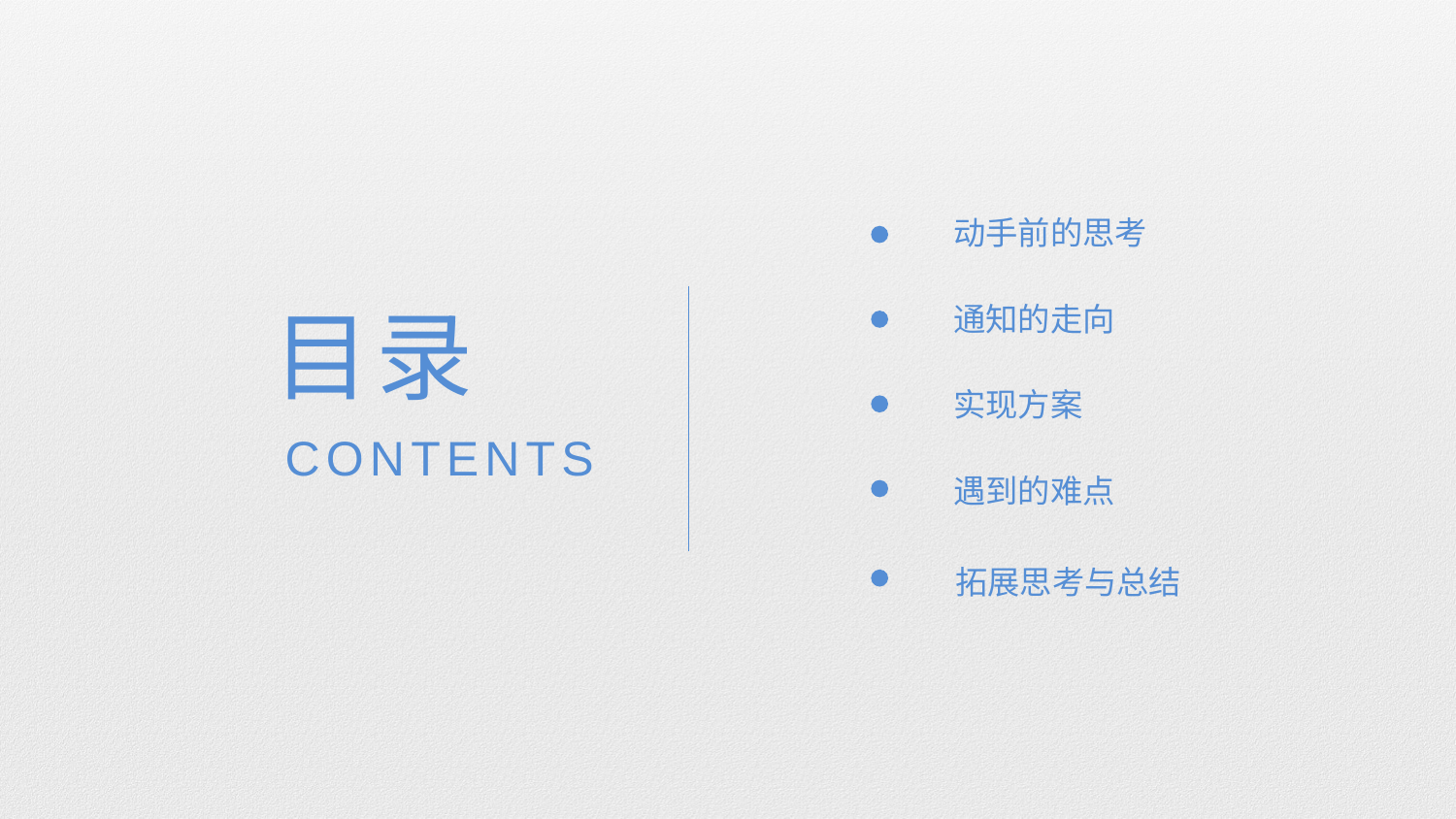

动手前的思考

目录
通知的走向

实现方案

CONTENTS
遇到的难点

拓展思考与总结